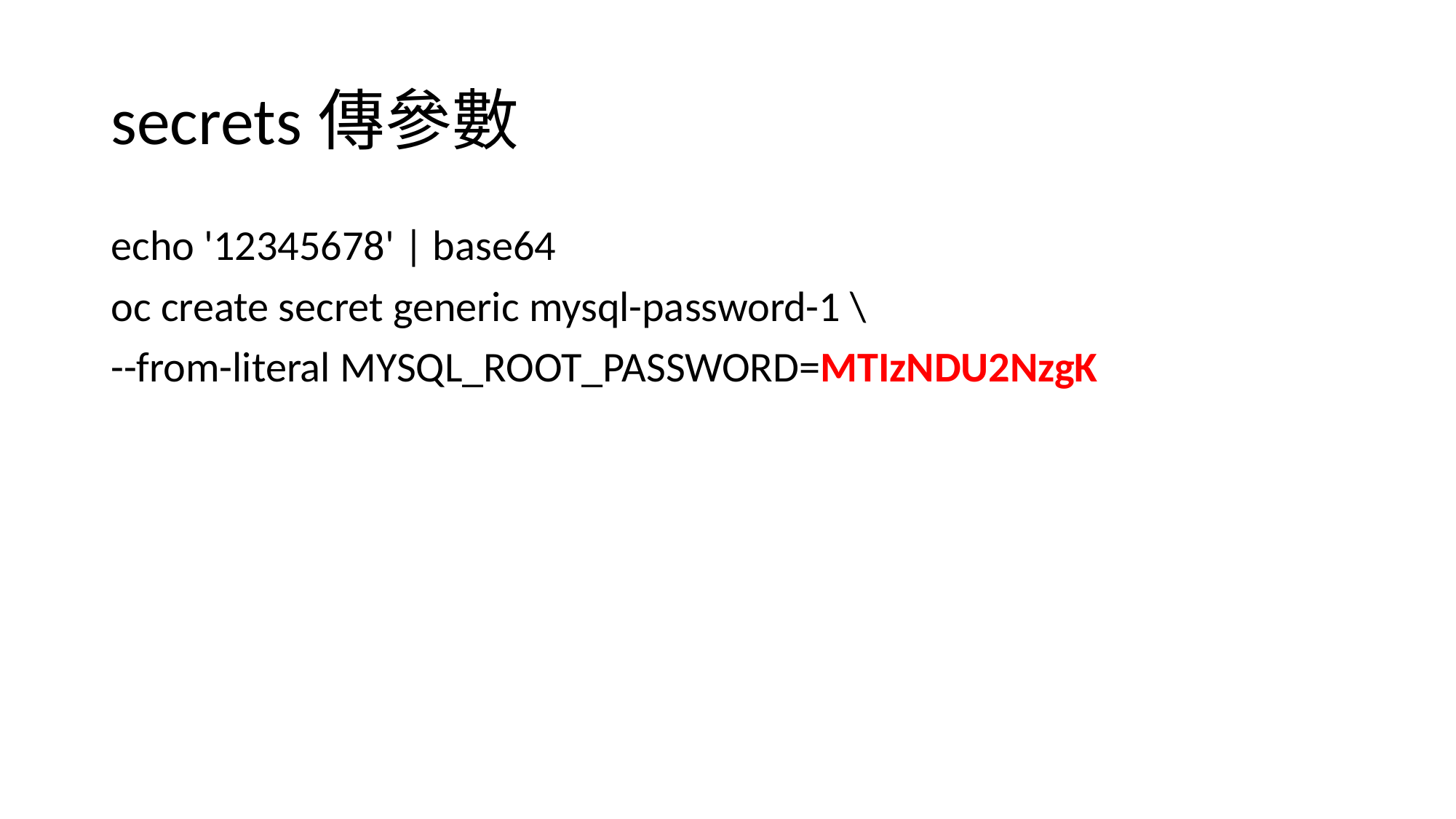

# secrets傳參數
echo '12345678' | base64
oc create secret generic mysql-password-1 \
--from-literal MYSQL_ROOT_PASSWORD=MTIzNDU2NzgK